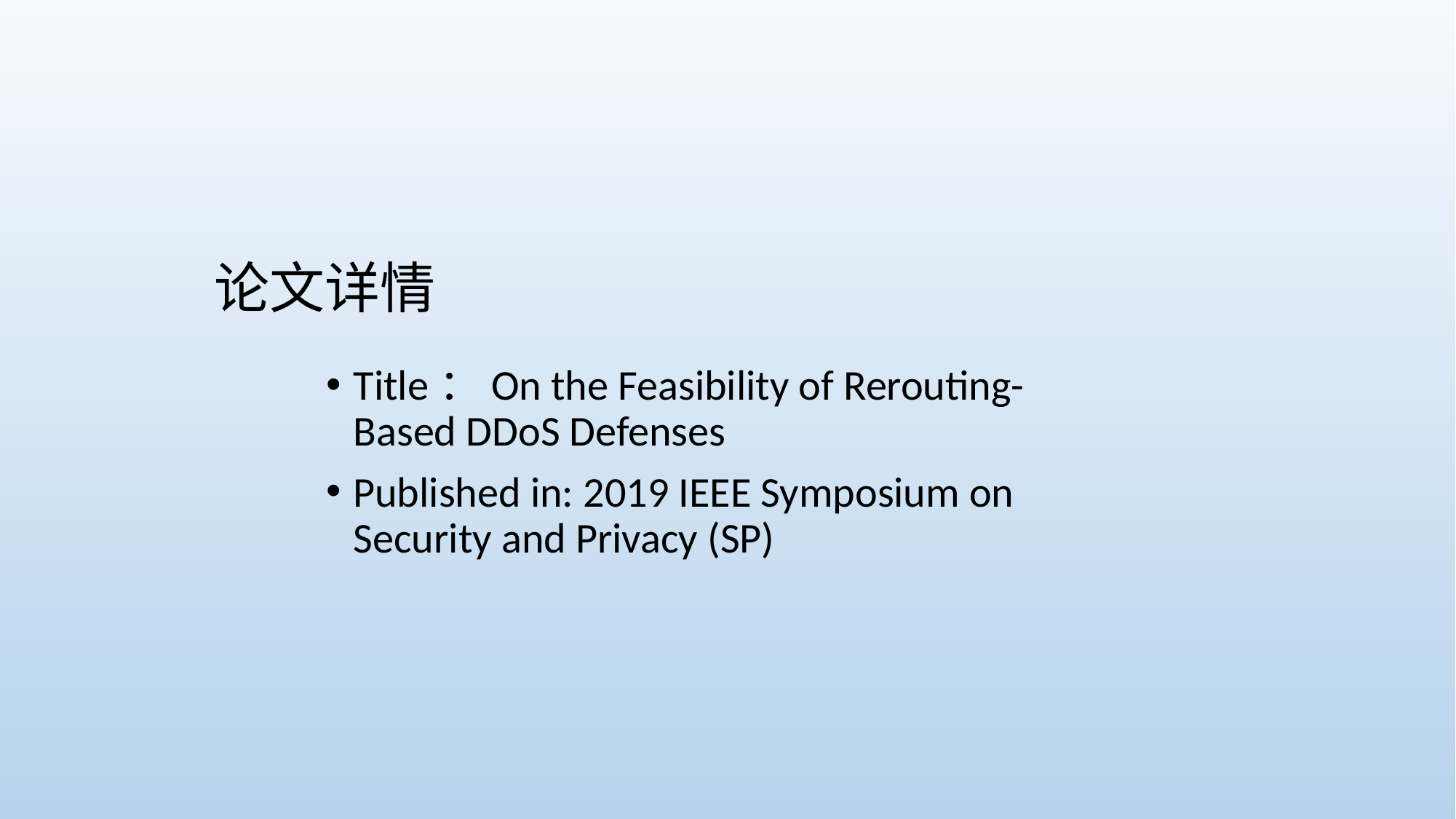

# 论文详情
Title：On the Feasibility of Rerouting-Based DDoS Defenses
Published in: 2019 IEEE Symposium on Security and Privacy (SP)